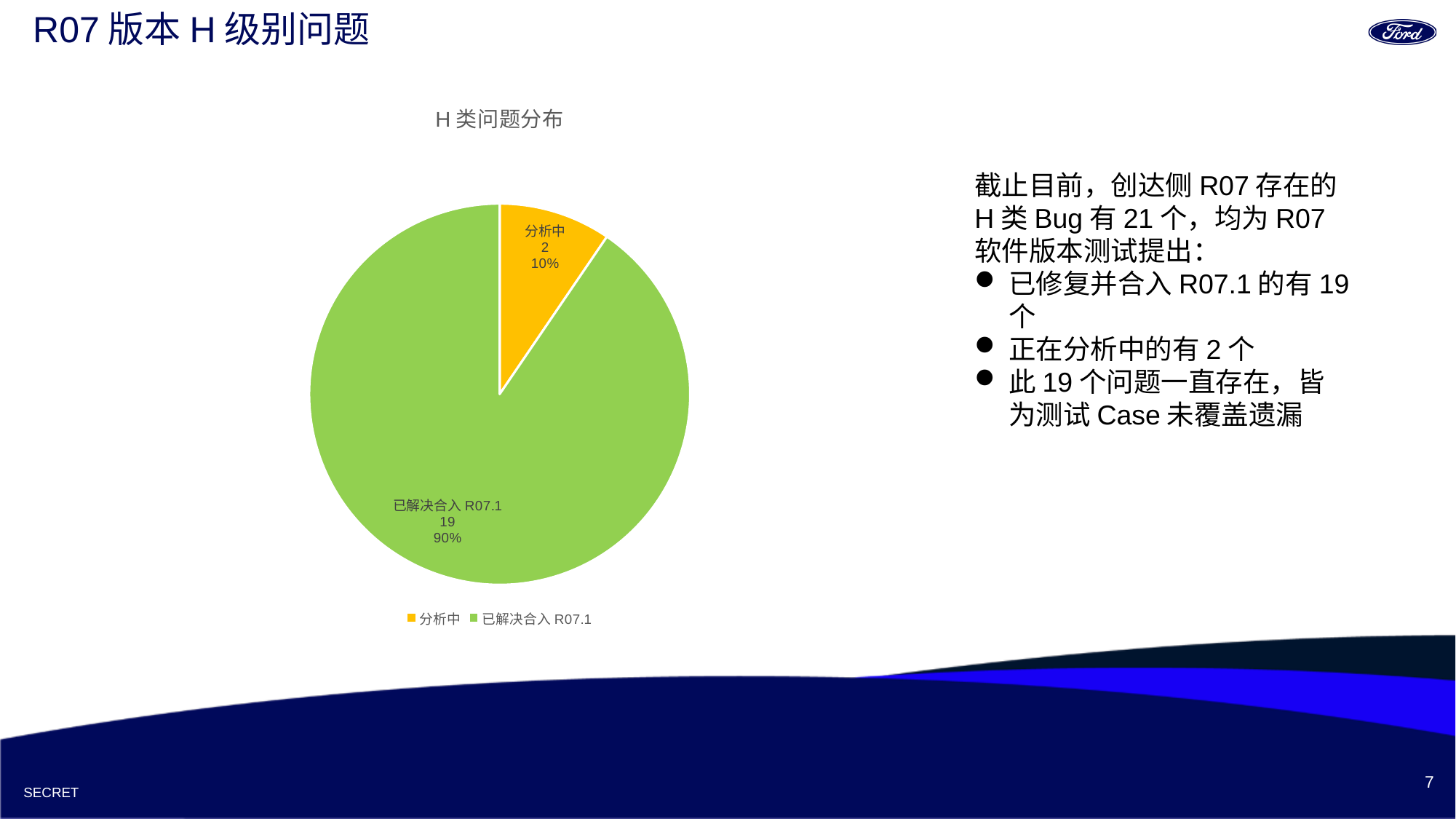

# R07版本H级别问题

### Chart:

| Category | H类问题分布 |
|---|---|
| 分析中 | 2.0 |
| 已解决合入R07.1 | 19.0 |
截止目前，创达侧R07存在的H类Bug有21个，均为R07软件版本测试提出：
已修复并合入R07.1的有19个
正在分析中的有2个
此19个问题一直存在，皆为测试Case未覆盖遗漏